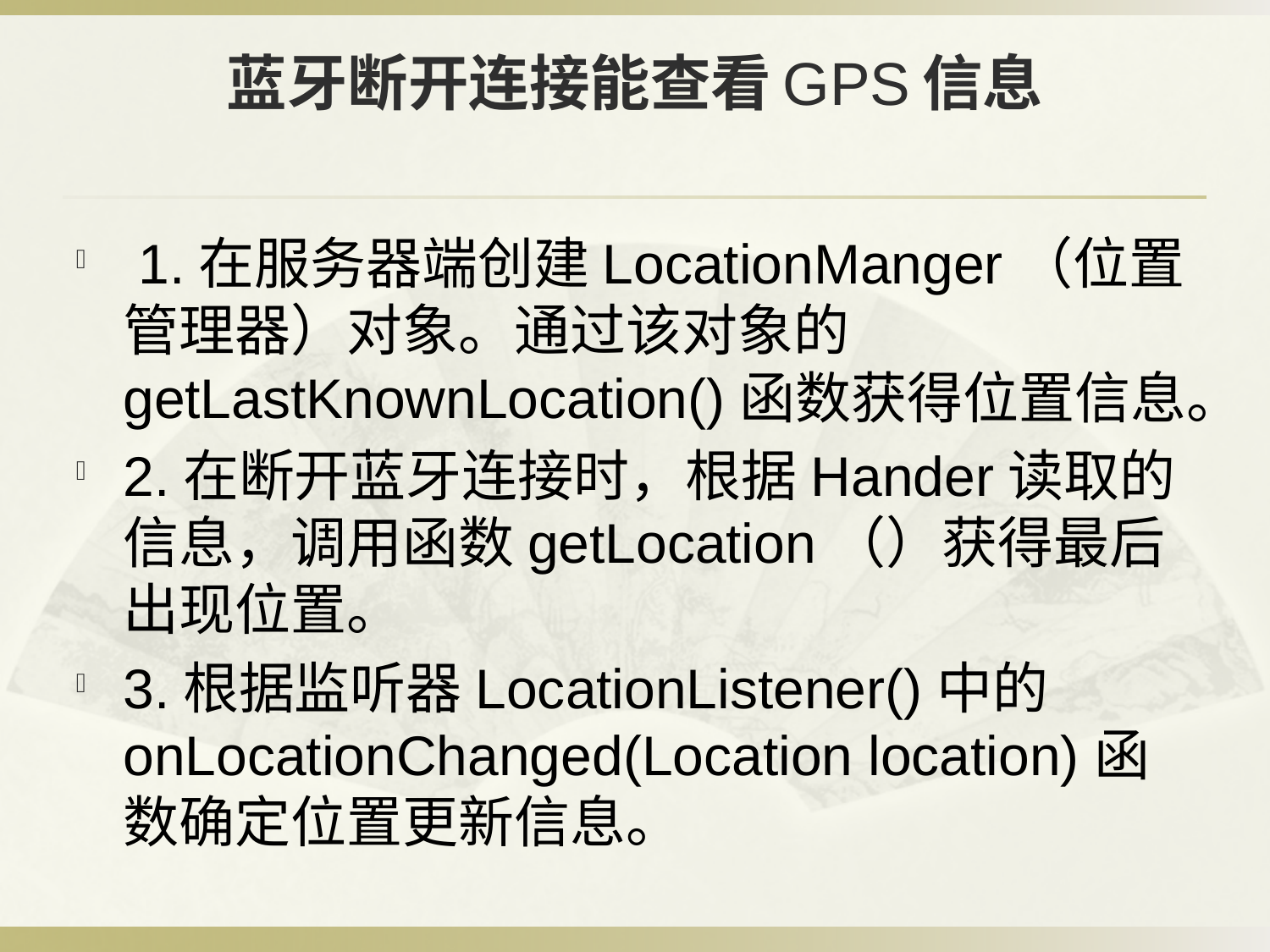

# 蓝牙断开连接能查看GPS信息
 1.在服务器端创建LocationManger（位置管理器）对象。通过该对象的getLastKnownLocation()函数获得位置信息。
2.在断开蓝牙连接时，根据Hander读取的信息，调用函数getLocation（）获得最后出现位置。
3.根据监听器LocationListener()中的onLocationChanged(Location location)函数确定位置更新信息。